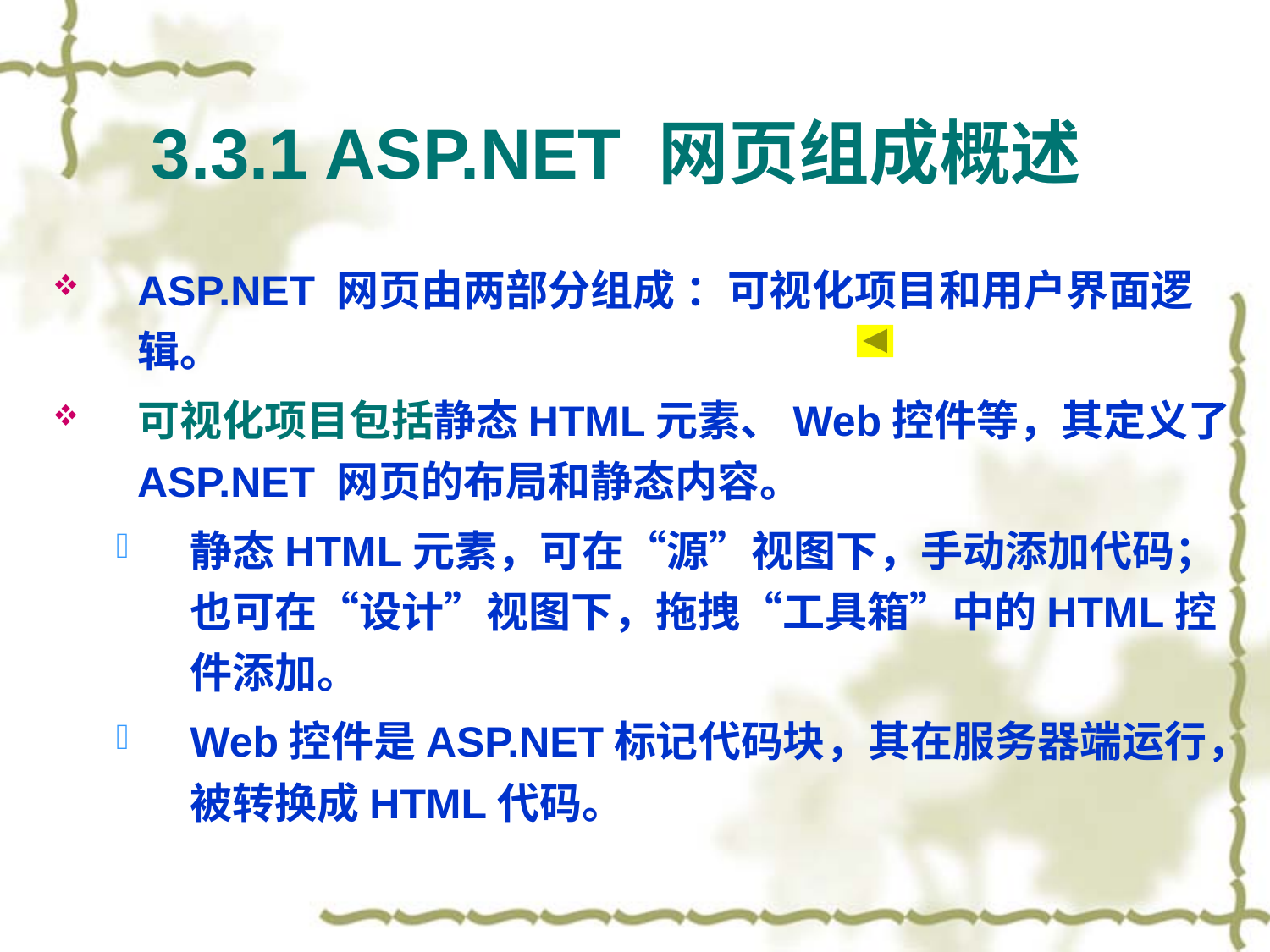

3.3.1 ASP.NET 网页组成概述
ASP.NET 网页由两部分组成 ：可视化项目和用户界面逻辑。
可视化项目包括静态HTML元素、Web控件等，其定义了ASP.NET 网页的布局和静态内容。
静态HTML元素，可在“源”视图下，手动添加代码；也可在“设计”视图下，拖拽“工具箱”中的HTML控件添加。
Web控件是ASP.NET标记代码块，其在服务器端运行，被转换成HTML代码。